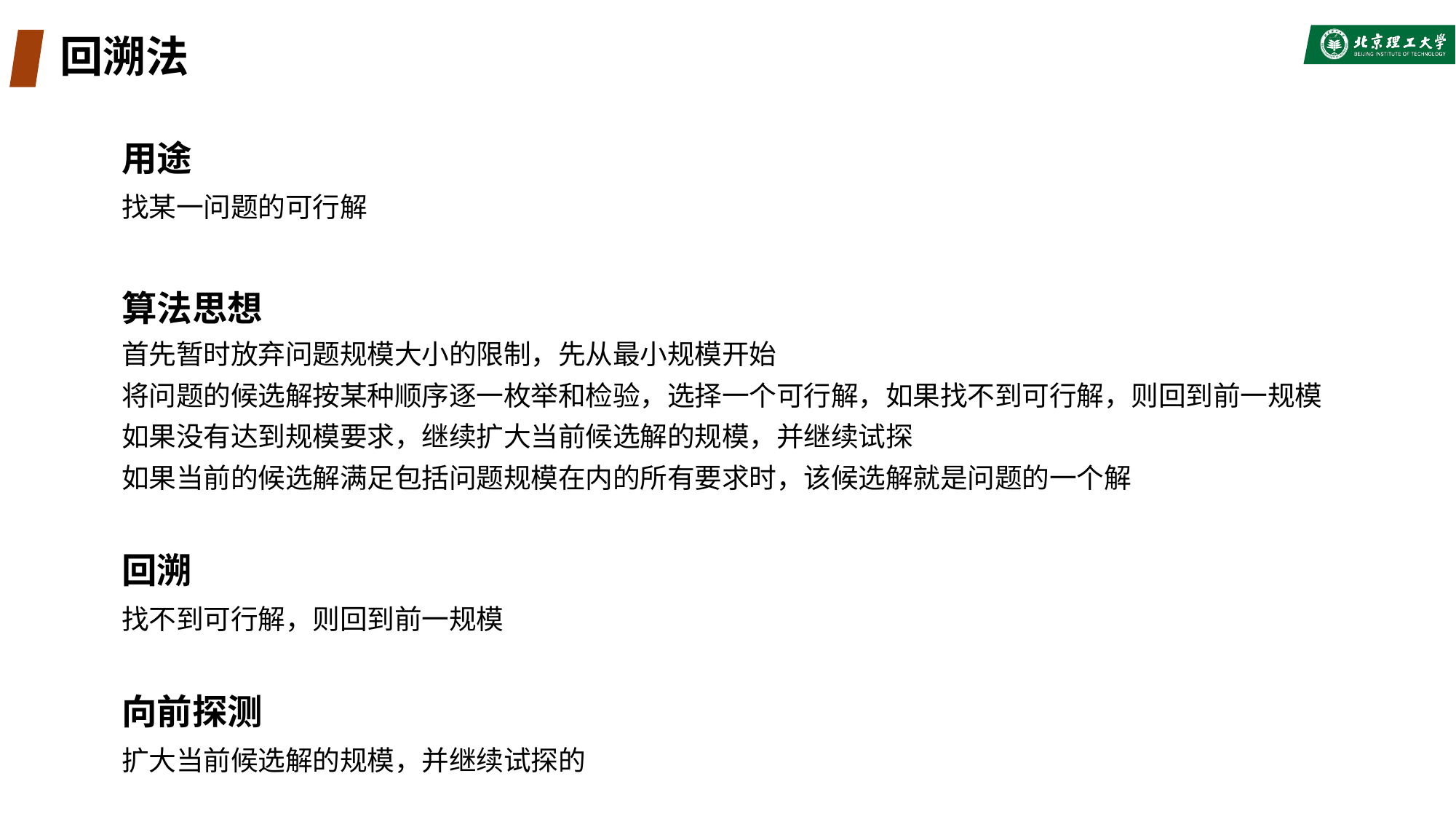

# 回溯法
用途
找某一问题的可行解

算法思想
首先暂时放弃问题规模大小的限制，先从最小规模开始
将问题的候选解按某种顺序逐一枚举和检验，选择一个可行解，如果找不到可行解，则回到前一规模
如果没有达到规模要求，继续扩大当前候选解的规模，并继续试探
如果当前的候选解满足包括问题规模在内的所有要求时，该候选解就是问题的一个解

回溯
找不到可行解，则回到前一规模

向前探测
扩大当前候选解的规模，并继续试探的